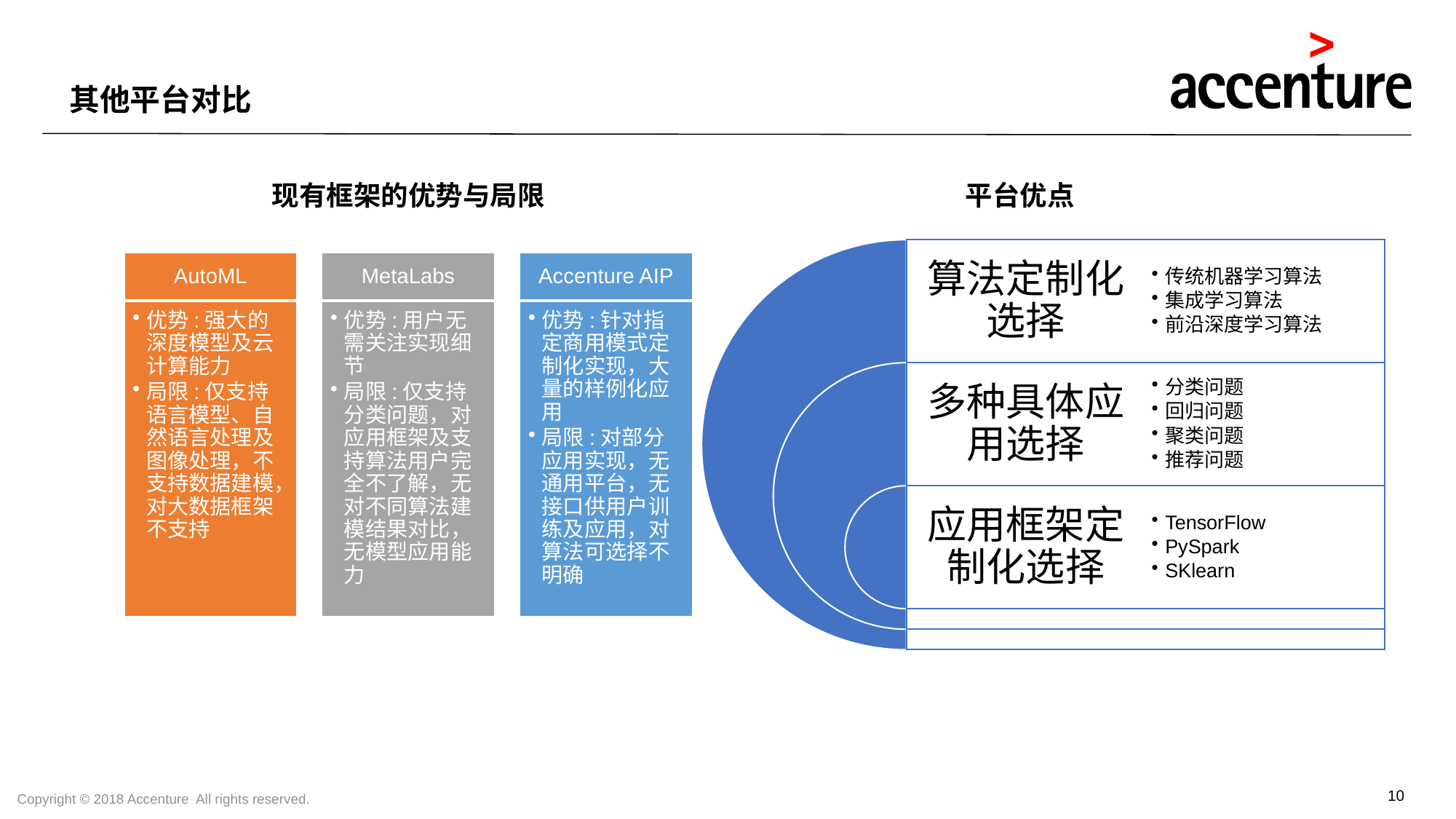

其他平台对比
现有框架的优势与局限
算法定制化选择
多种具体应用选择
应用框架定制化选择
传统机器学习算法
集成学习算法
前沿深度学习算法
分类问题
回归问题
聚类问题
推荐问题
TensorFlow
PySpark
SKlearn
平台优点
AutoML
优势:强大的深度模型及云计算能力
局限:仅支持语言模型、自然语言处理及图像处理，不支持数据建模，对大数据框架不支持
MetaLabs
优势:用户无需关注实现细节
局限:仅支持分类问题，对应用框架及支持算法用户完全不了解，无对不同算法建模结果对比，无模型应用能力
Accenture AIP
优势:针对指定商用模式定制化实现，大量的样例化应用
局限:对部分应用实现，无通用平台，无接口供用户训练及应用，对算法可选择不明确